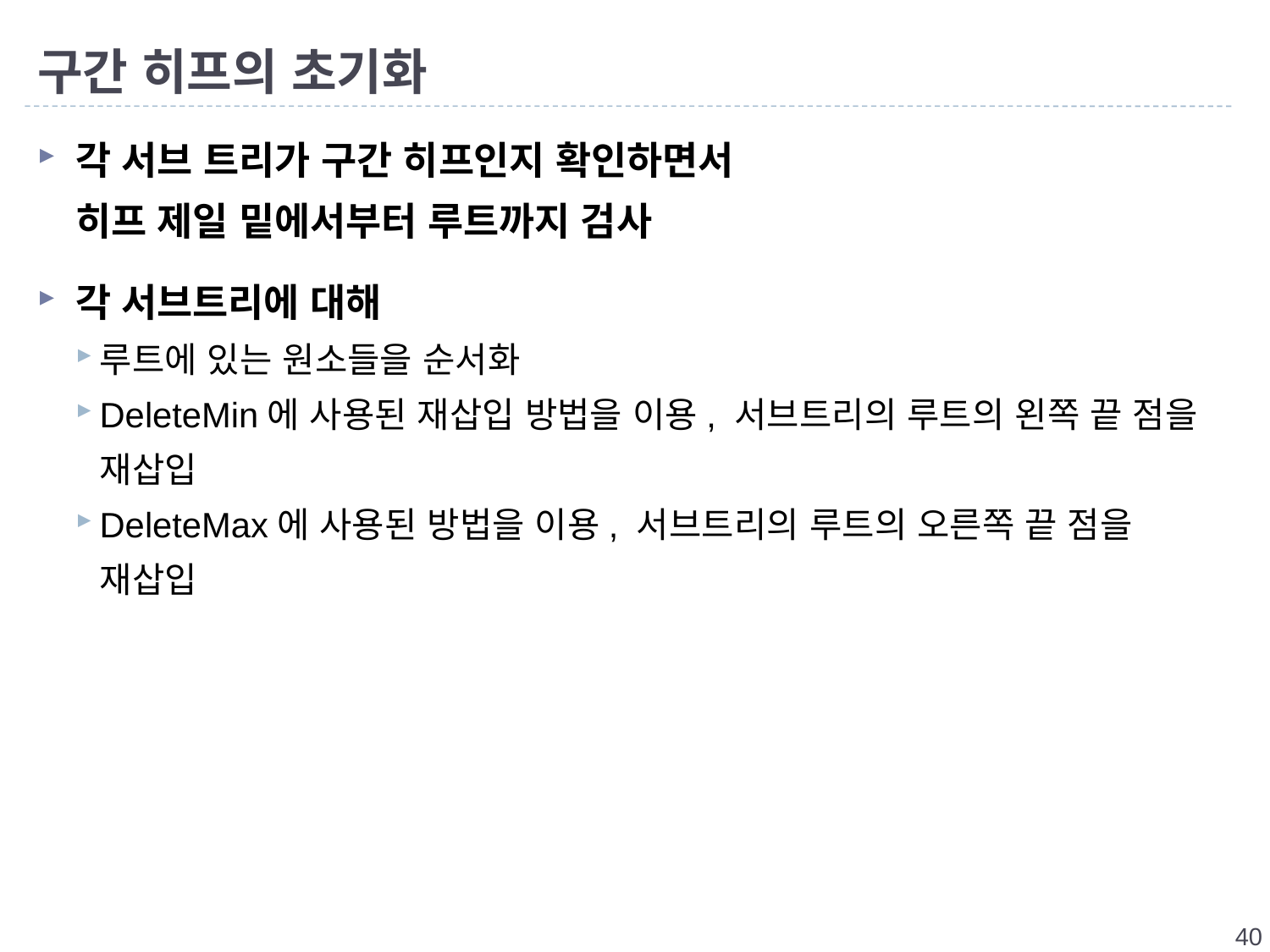

# 구간 히프의 초기화
각 서브 트리가 구간 히프인지 확인하면서
히프 제일 밑에서부터 루트까지 검사
각 서브트리에 대해
루트에 있는 원소들을 순서화
DeleteMin에 사용된 재삽입 방법을 이용, 서브트리의 루트의 왼쪽 끝 점을 재삽입
DeleteMax에 사용된 방법을 이용, 서브트리의 루트의 오른쪽 끝 점을 재삽입
40